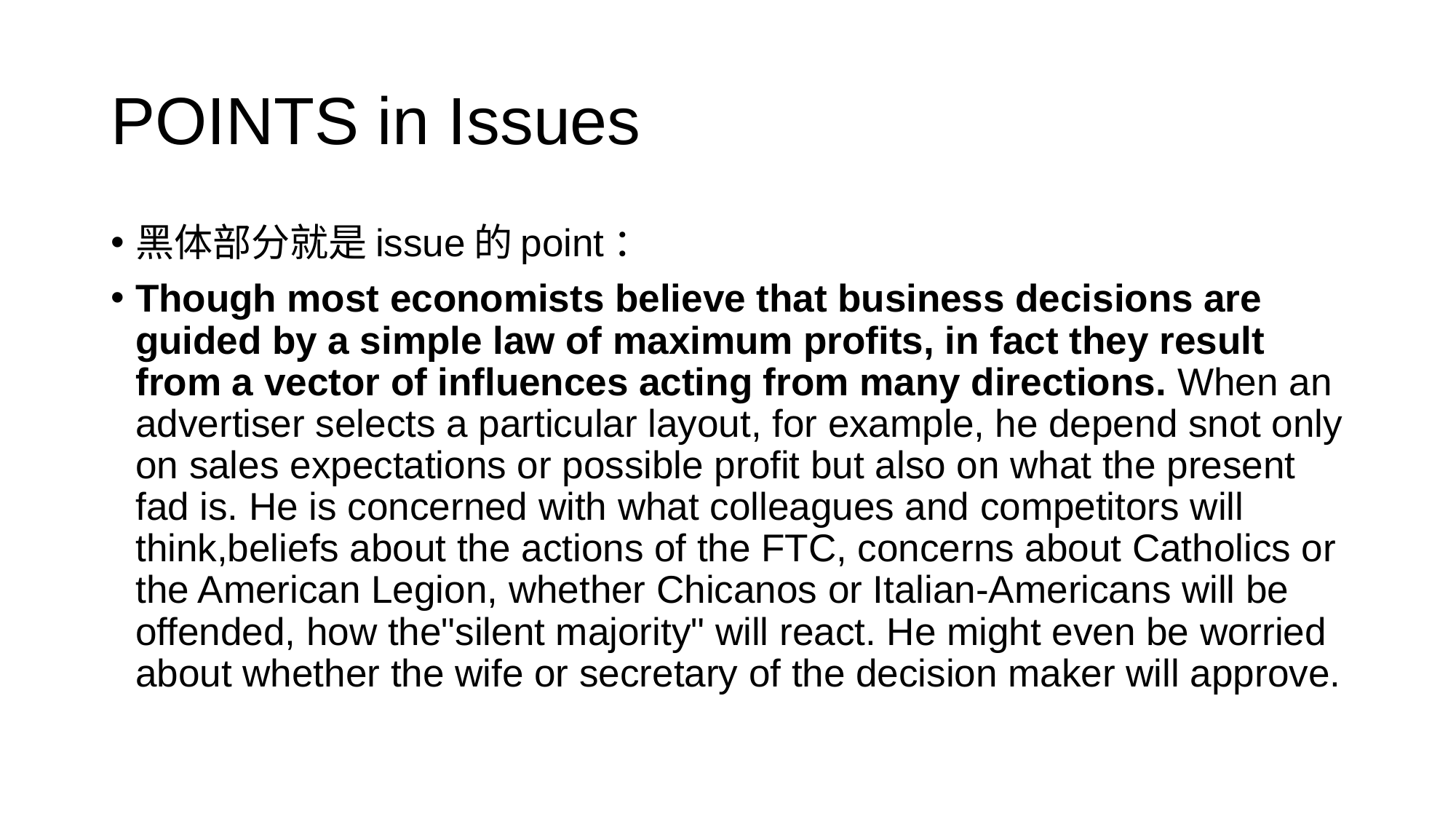

# POINTS in Issues
黑体部分就是issue的point：
Though most economists believe that business decisions are guided by a simple law of maximum profits, in fact they result from a vector of influences acting from many directions. When an advertiser selects a particular layout, for example, he depend snot only on sales expectations or possible profit but also on what the present fad is. He is concerned with what colleagues and competitors will think,beliefs about the actions of the FTC, concerns about Catholics or the American Legion, whether Chicanos or Italian-Americans will be offended, how the"silent majority" will react. He might even be worried about whether the wife or secretary of the decision maker will approve.